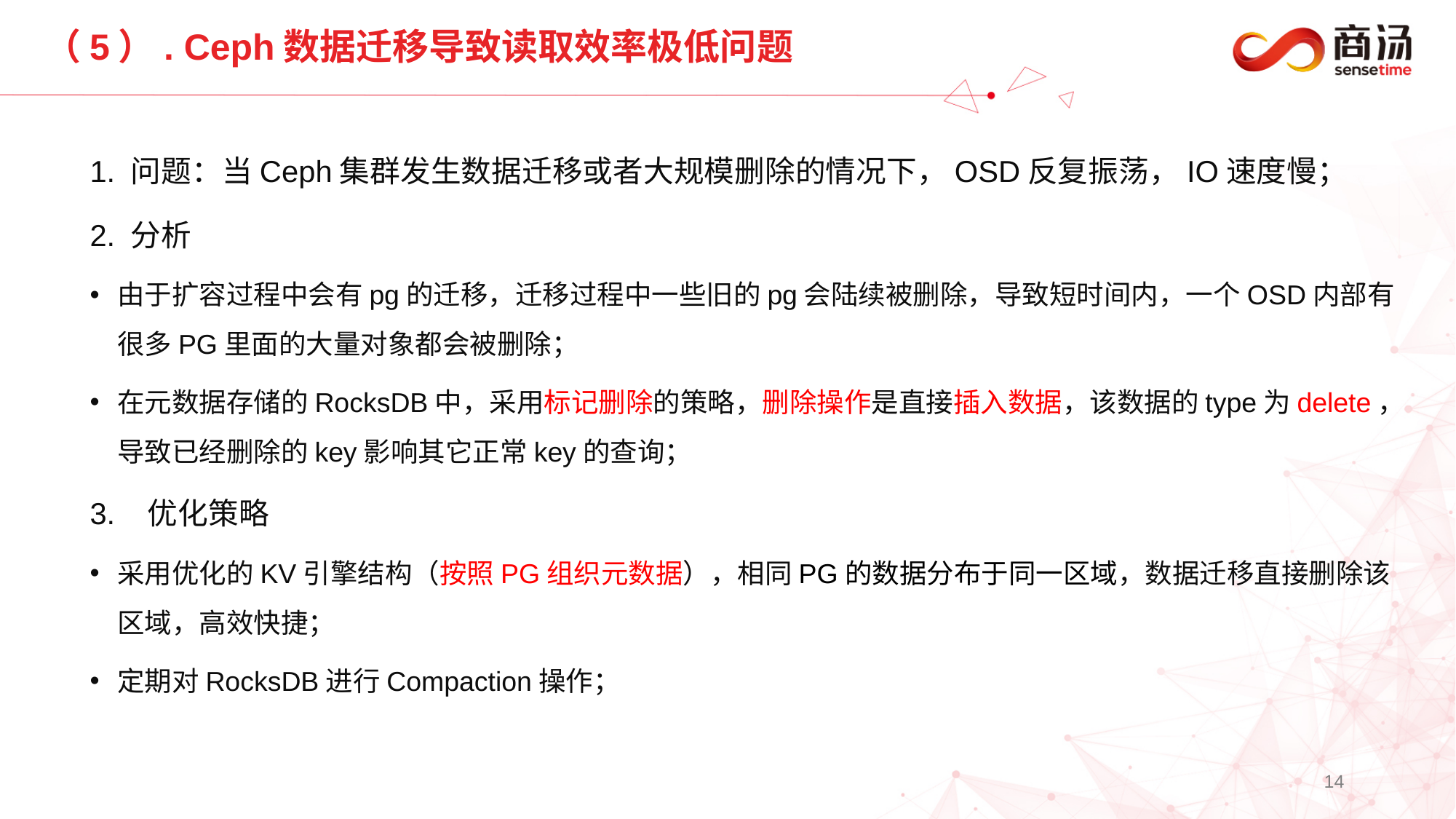

# （5）. Ceph数据迁移导致读取效率极低问题

问题：当Ceph集群发生数据迁移或者大规模删除的情况下，OSD反复振荡，IO速度慢；
分析
由于扩容过程中会有pg的迁移，迁移过程中一些旧的pg会陆续被删除，导致短时间内，一个OSD内部有很多PG里面的大量对象都会被删除；
在元数据存储的RocksDB中，采用标记删除的策略，删除操作是直接插入数据，该数据的type为delete，导致已经删除的key影响其它正常key的查询；
3.   优化策略
采用优化的KV引擎结构（按照PG组织元数据），相同PG的数据分布于同一区域，数据迁移直接删除该区域，高效快捷；
定期对RocksDB进行Compaction操作；

14